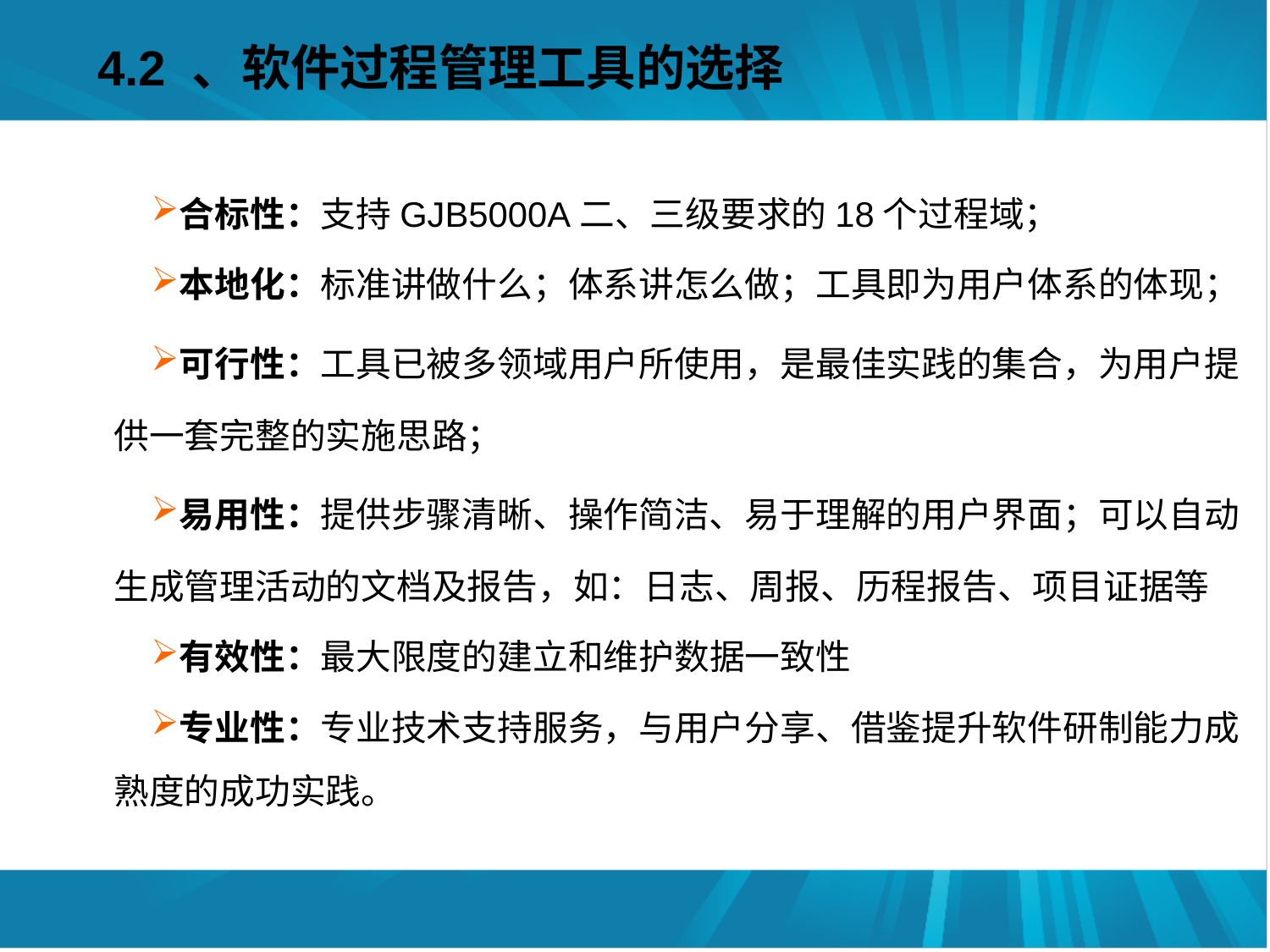

# 4.2 、软件过程管理工具的选择
合标性：支持GJB5000A二、三级要求的18个过程域；
本地化：标准讲做什么；体系讲怎么做；工具即为用户体系的体现；
可行性：工具已被多领域用户所使用，是最佳实践的集合，为用户提供一套完整的实施思路；
易用性：提供步骤清晰、操作简洁、易于理解的用户界面；可以自动生成管理活动的文档及报告，如：日志、周报、历程报告、项目证据等
有效性：最大限度的建立和维护数据一致性
专业性：专业技术支持服务，与用户分享、借鉴提升软件研制能力成熟度的成功实践。